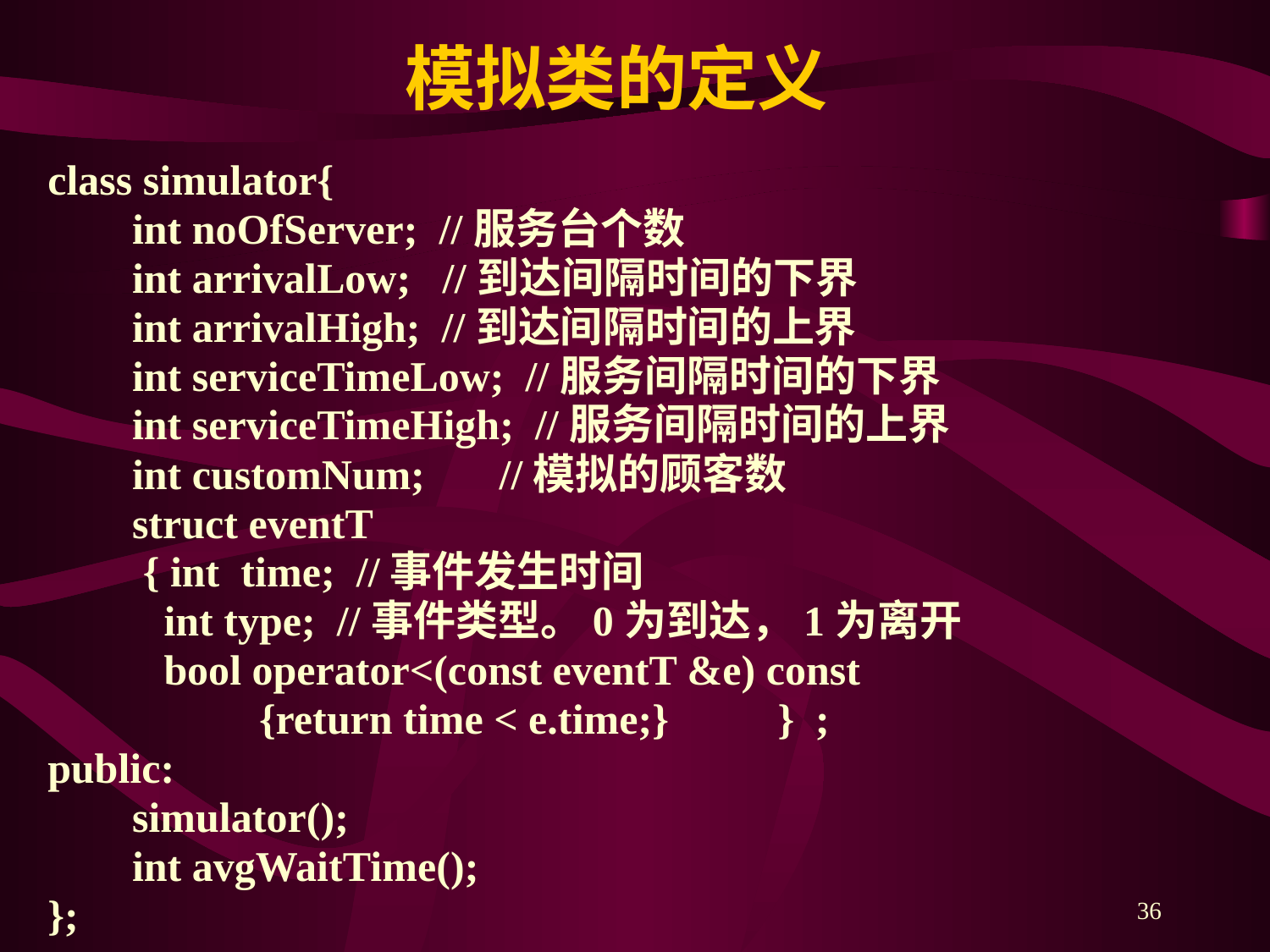

# 模拟类的定义
class simulator{
	int noOfServer;  //服务台个数
	int arrivalLow;   //到达间隔时间的下界
	int arrivalHigh;  //到达间隔时间的上界
	int serviceTimeLow;  //服务间隔时间的下界
	int serviceTimeHigh;  //服务间隔时间的上界
	int customNum;       //模拟的顾客数
	struct eventT
	 { int  time;  //事件发生时间
	   int type;  //事件类型。0为到达，1为离开
	   bool operator<(const eventT &e) const
                    {return time < e.time;}	 }  ;
public:
	simulator();
	int avgWaitTime();
};
36